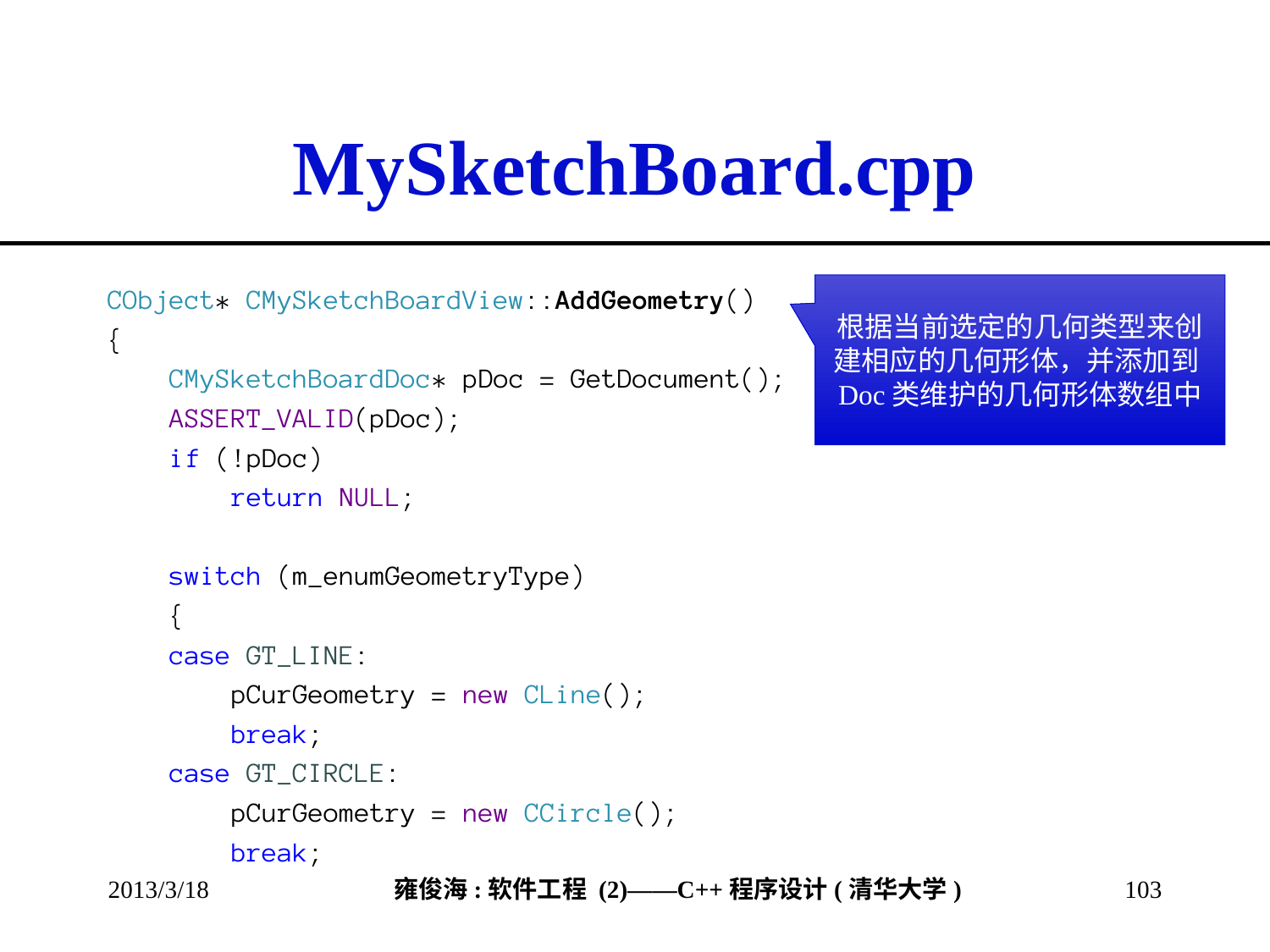

# MySketchBoard.cpp
CObject* CMySketchBoardView::AddGeometry()
{
    CMySketchBoardDoc* pDoc = GetDocument();
    ASSERT_VALID(pDoc);
    if (!pDoc)
        return NULL;

    switch (m_enumGeometryType)
    {
    case GT_LINE:
        pCurGeometry = new CLine();
        break;
    case GT_CIRCLE:
        pCurGeometry = new CCircle();
        break;

根据当前选定的几何类型来创建相应的几何形体，并添加到Doc类维护的几何形体数组中
2013/3/18
103